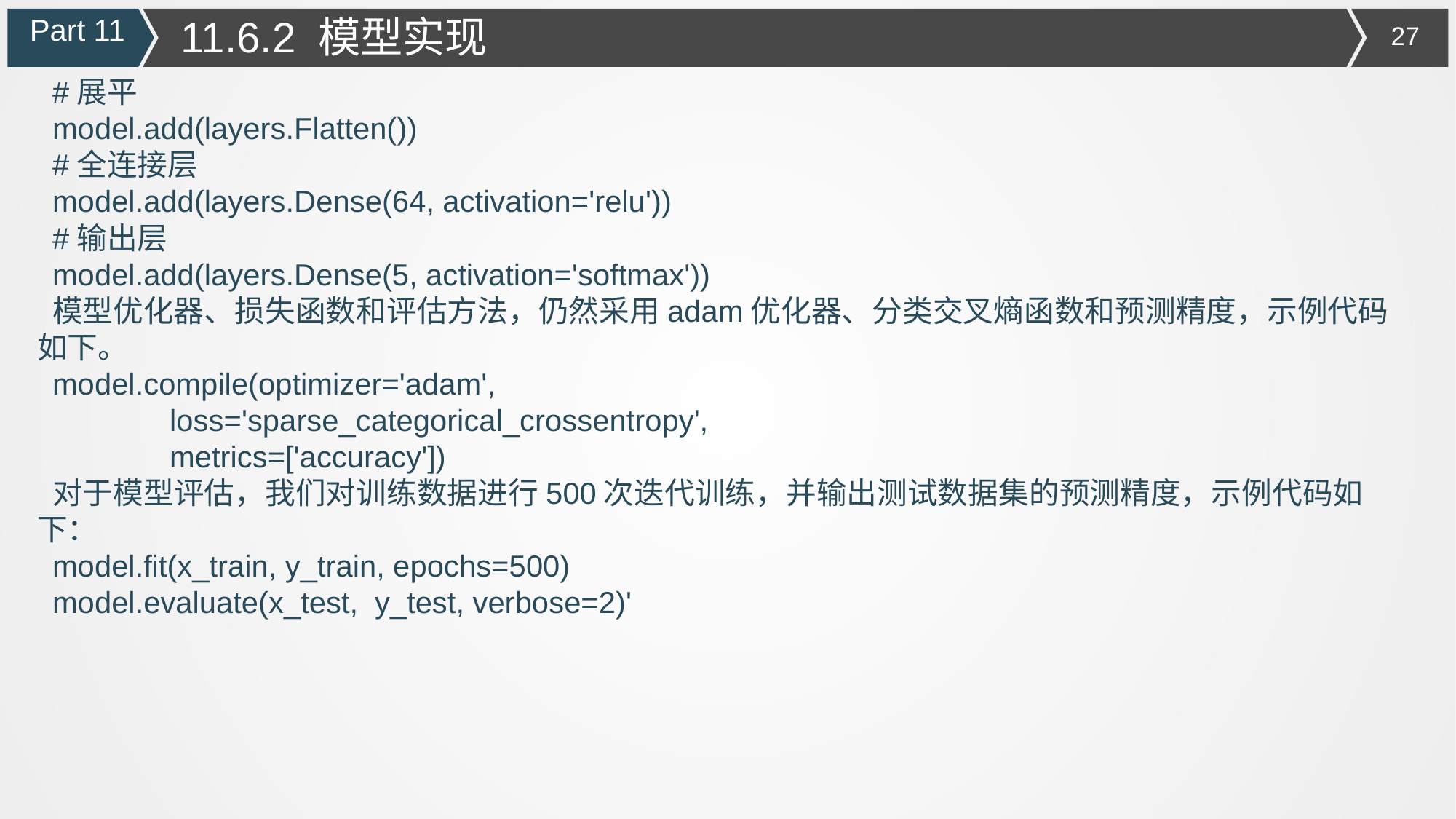

11.6.2 模型实现
Part 11
#展平
model.add(layers.Flatten())
#全连接层
model.add(layers.Dense(64, activation='relu'))
#输出层
model.add(layers.Dense(5, activation='softmax'))
模型优化器、损失函数和评估方法，仍然采用adam优化器、分类交叉熵函数和预测精度，示例代码如下。
model.compile(optimizer='adam',
              loss='sparse_categorical_crossentropy',
              metrics=['accuracy'])
对于模型评估，我们对训练数据进行500次迭代训练，并输出测试数据集的预测精度，示例代码如下：
model.fit(x_train, y_train, epochs=500)
model.evaluate(x_test,  y_test, verbose=2)'